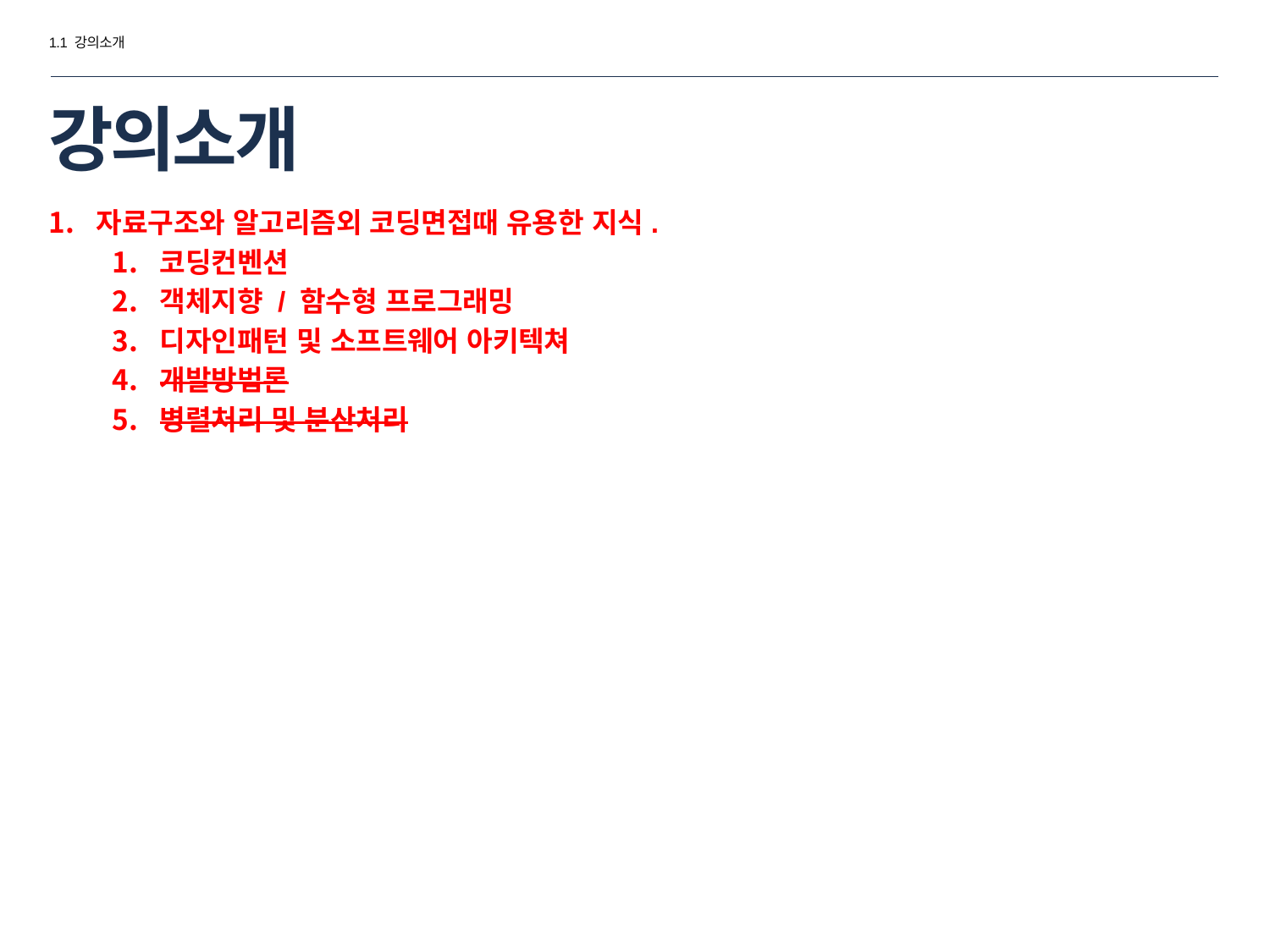

1.1 강의소개
# 강의소개
자료구조와 알고리즘외 코딩면접때 유용한 지식.
코딩컨벤션
객체지향 / 함수형 프로그래밍
디자인패턴 및 소프트웨어 아키텍쳐
개발방법론
병렬처리 및 분산처리